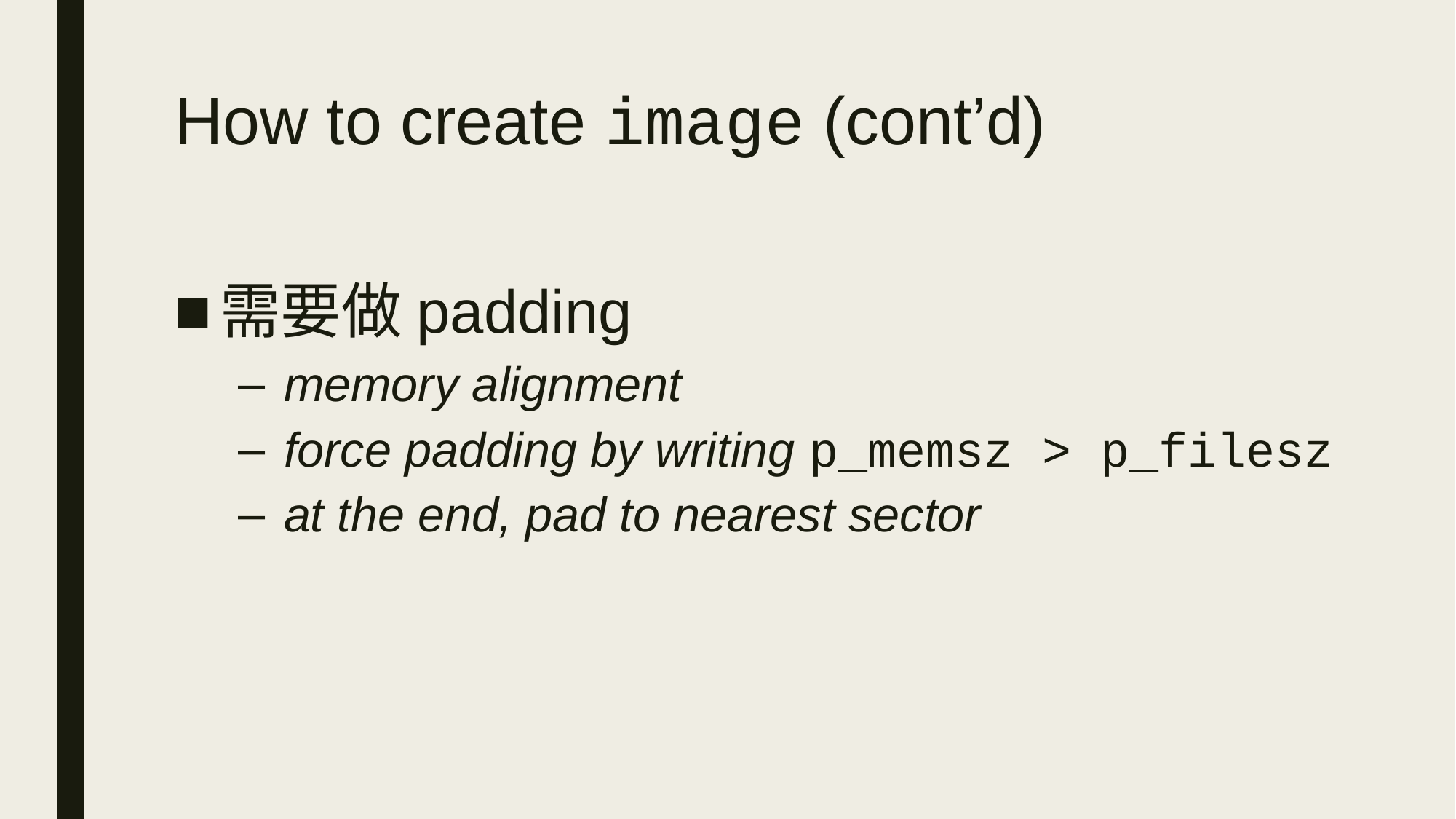

# How to create image (cont’d)
需要做padding
memory alignment
force padding by writing p_memsz > p_filesz
at the end, pad to nearest sector